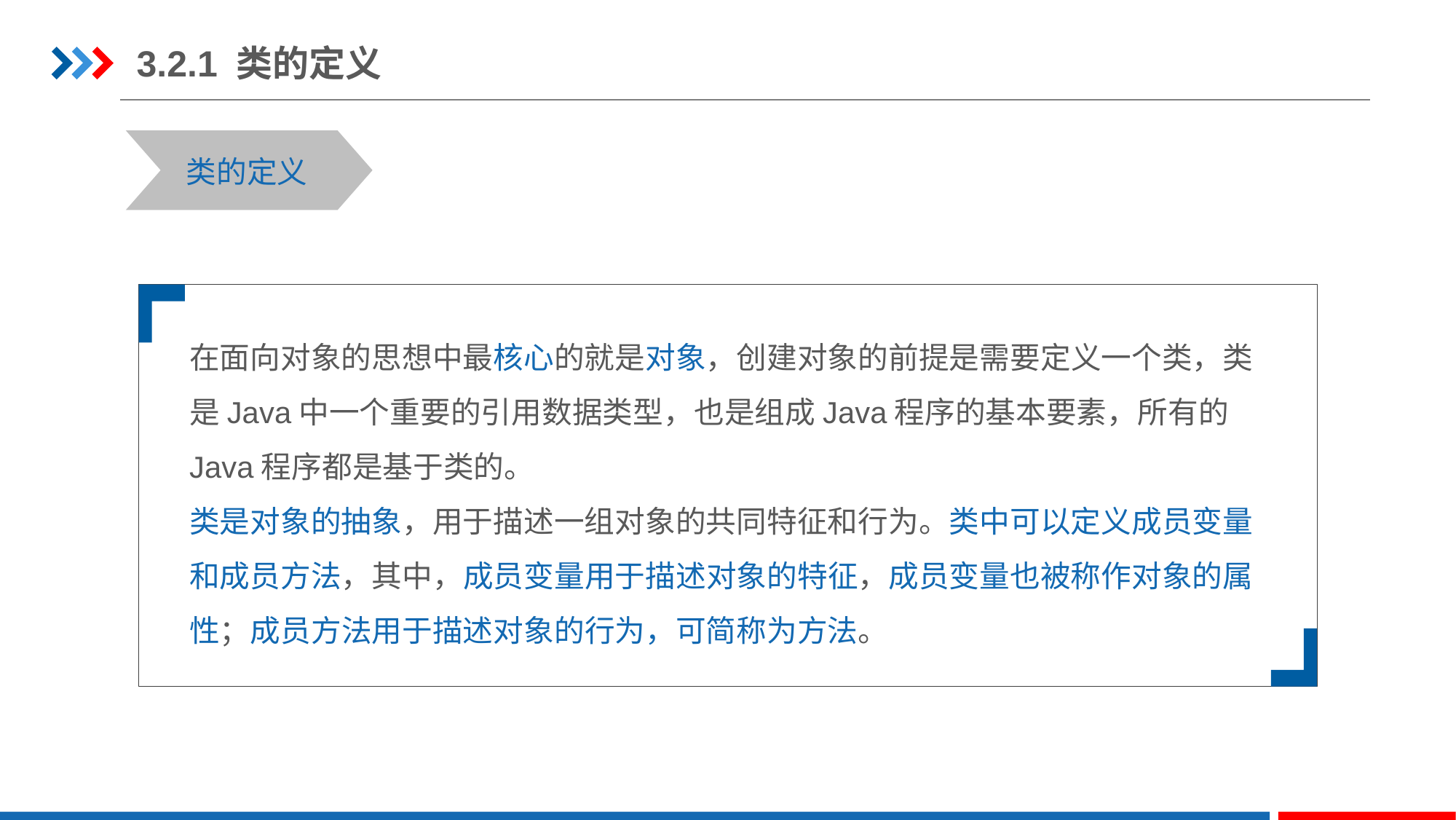

3.2.1 类的定义

类的定义

在面向对象的思想中最核心的就是对象，创建对象的前提是需要定义一个类，类是Java中一个重要的引用数据类型，也是组成Java程序的基本要素，所有的Java程序都是基于类的。
类是对象的抽象，用于描述一组对象的共同特征和行为。类中可以定义成员变量和成员方法，其中，成员变量用于描述对象的特征，成员变量也被称作对象的属性；成员方法用于描述对象的行为，可简称为方法。